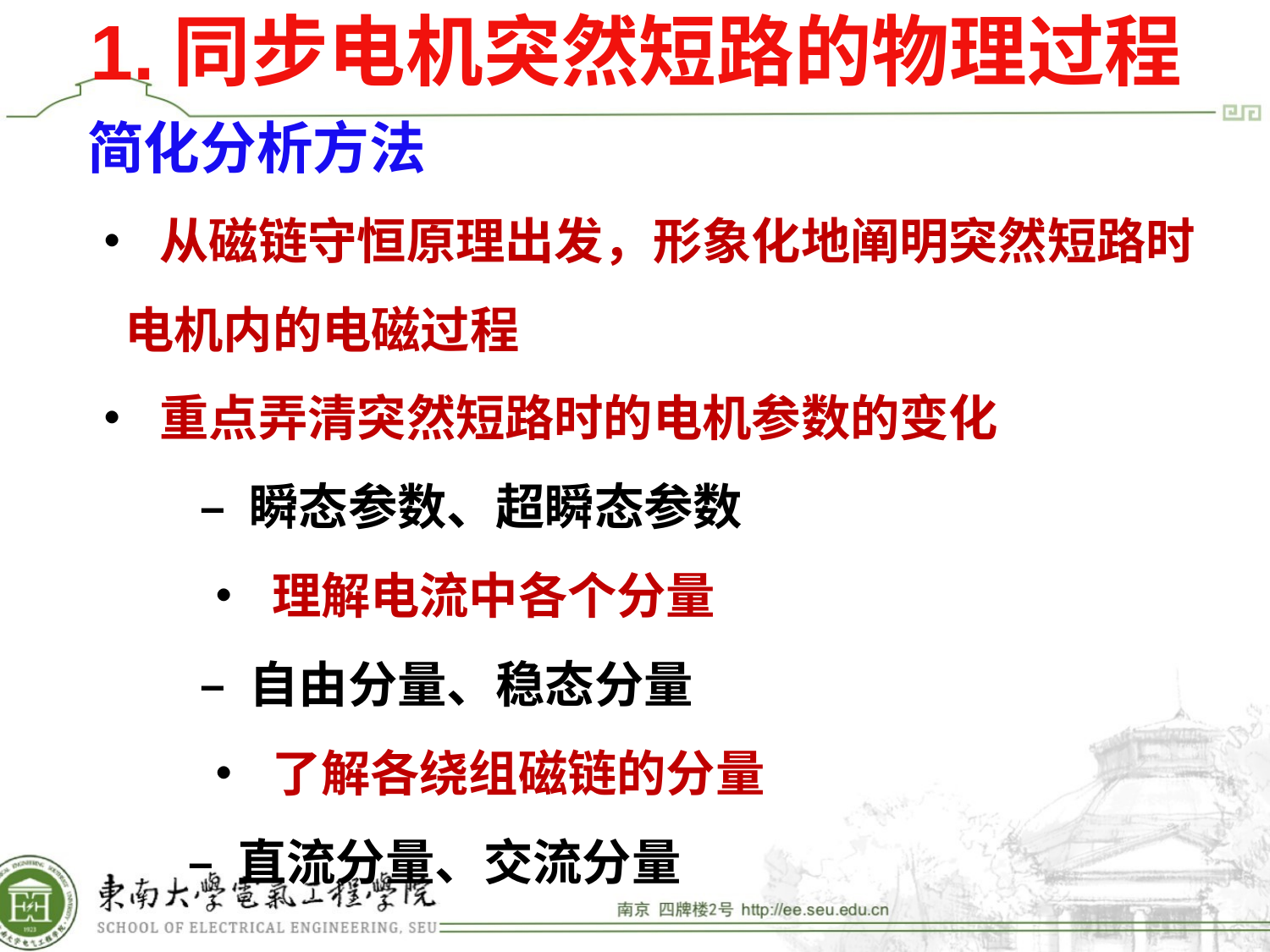

1.同步电机突然短路的物理过程
简化分析方法
• 从磁链守恒原理出发，形象化地阐明突然短路时电机内的电磁过程
• 重点弄清突然短路时的电机参数的变化
– 瞬态参数、超瞬态参数
• 理解电流中各个分量
– 自由分量、稳态分量
• 了解各绕组磁链的分量
– 直流分量、交流分量